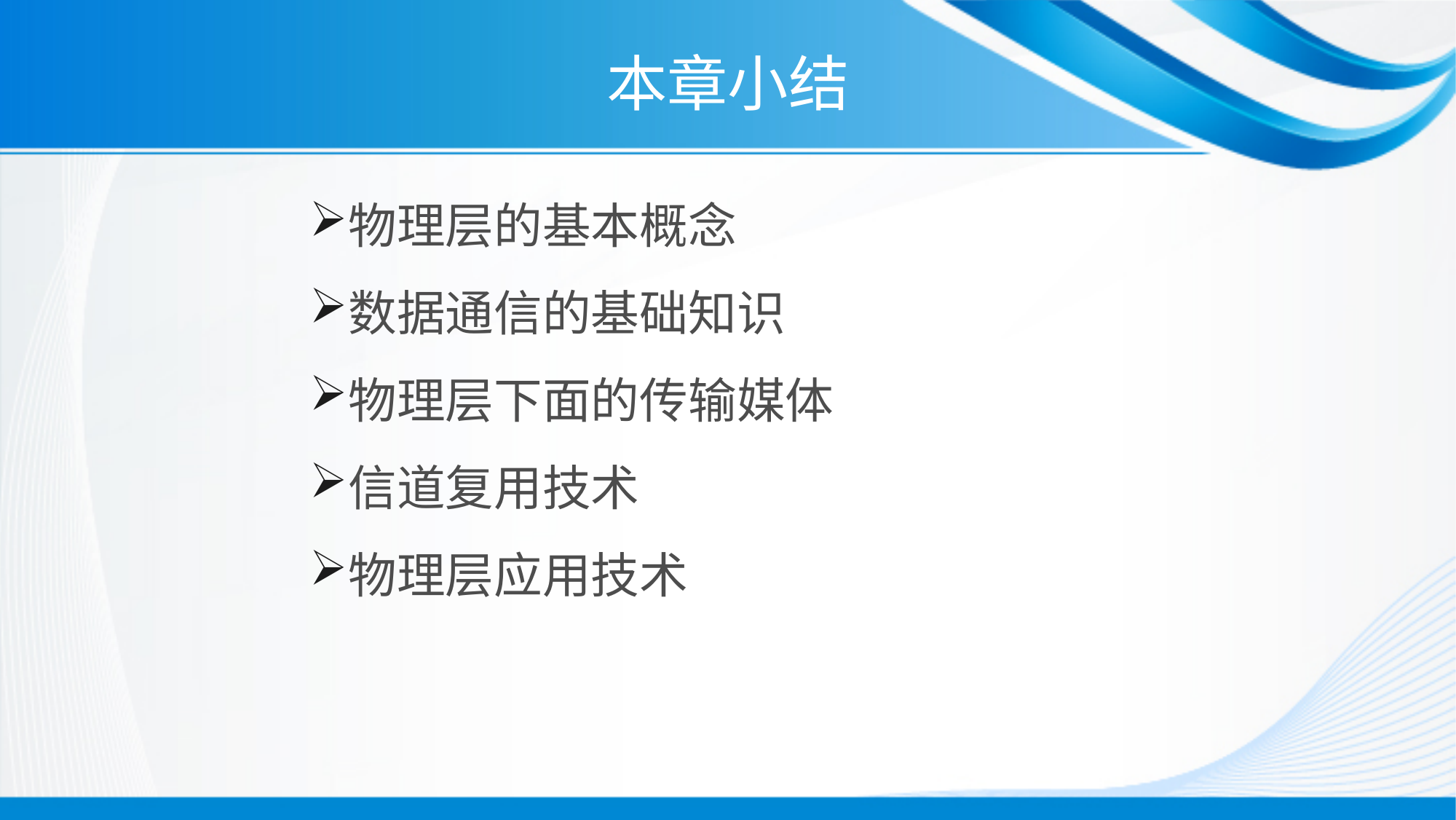

# 本章小结
物理层的基本概念
数据通信的基础知识
物理层下面的传输媒体
信道复用技术
物理层应用技术